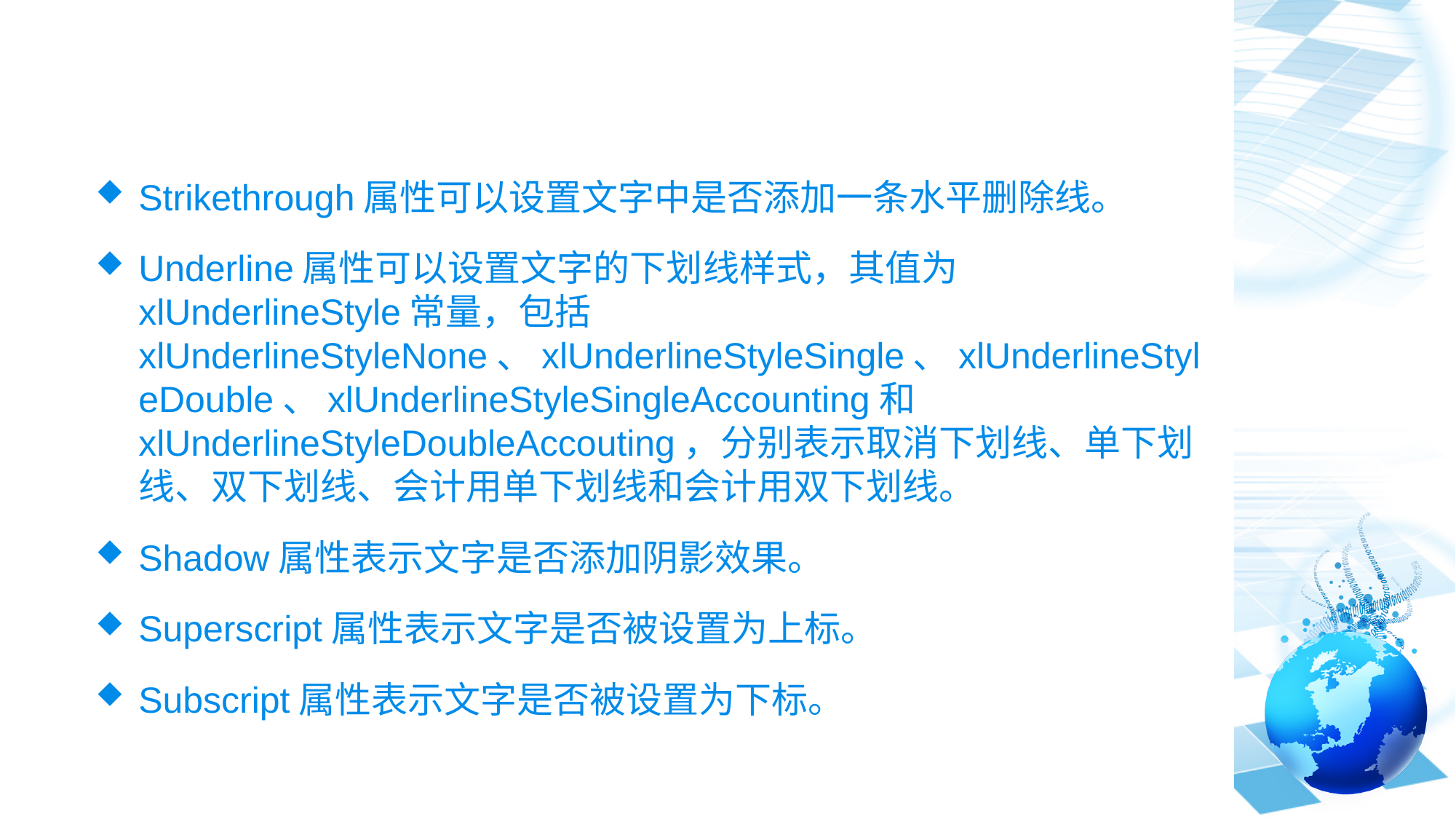

Strikethrough属性可以设置文字中是否添加一条水平删除线。
Underline属性可以设置文字的下划线样式，其值为xlUnderlineStyle常量，包括xlUnderlineStyleNone、xlUnderlineStyleSingle、xlUnderlineStyleDouble、xlUnderlineStyleSingleAccounting和xlUnderlineStyleDoubleAccouting，分别表示取消下划线、单下划线、双下划线、会计用单下划线和会计用双下划线。
Shadow属性表示文字是否添加阴影效果。
Superscript属性表示文字是否被设置为上标。
Subscript属性表示文字是否被设置为下标。